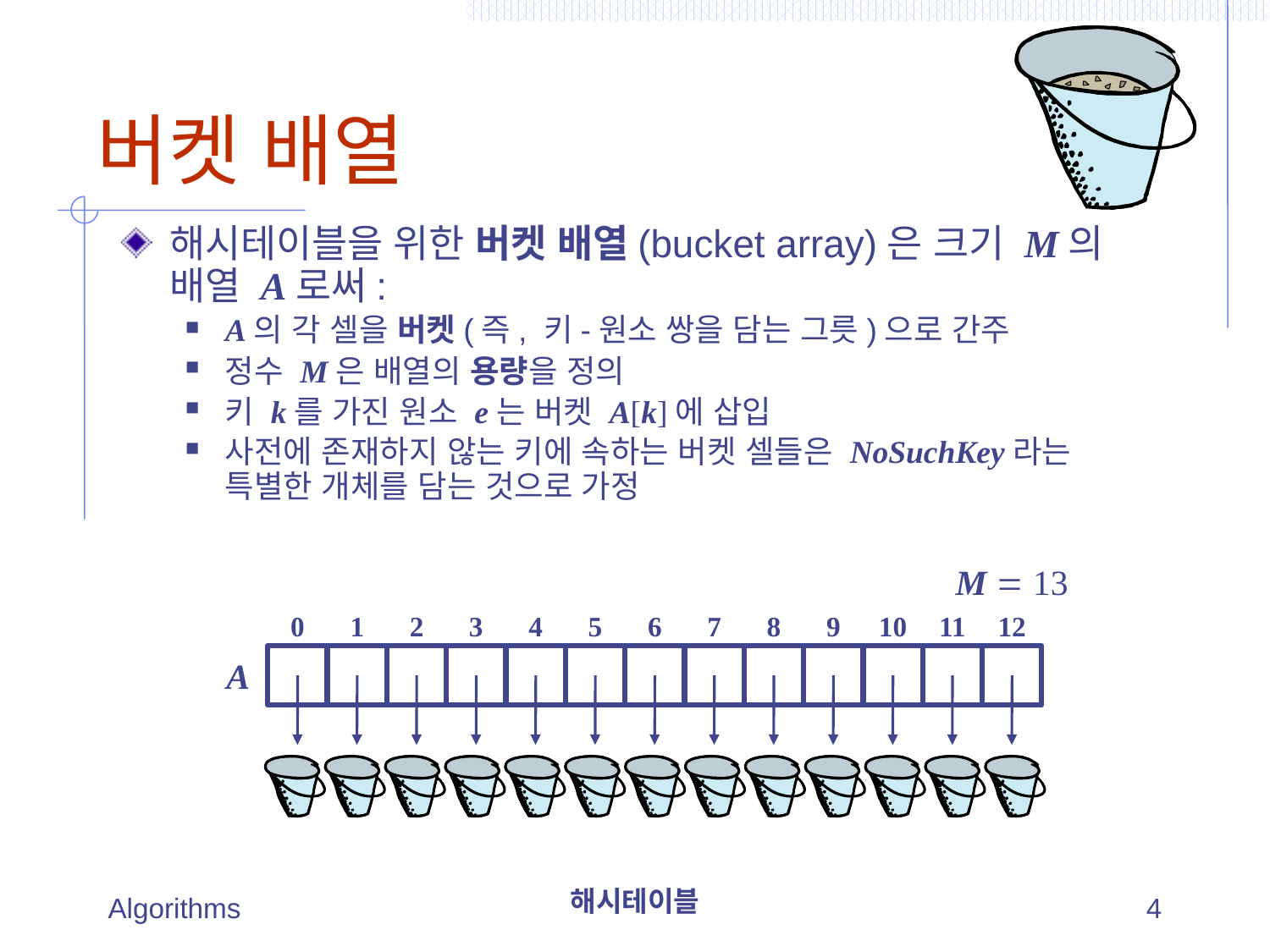

# 버켓 배열
해시테이블을 위한 버켓 배열(bucket array)은 크기 M의 배열 A로써:
A의 각 셀을 버켓(즉, 키-원소 쌍을 담는 그릇)으로 간주
정수 M은 배열의 용량을 정의
키 k를 가진 원소 e는 버켓 A[k]에 삽입
사전에 존재하지 않는 키에 속하는 버켓 셀들은 NoSuchKey라는 특별한 개체를 담는 것으로 가정
M = 13
0
1
2
3
4
5
6
7
8
9
10
11
12
A

Algorithms
해시테이블
4